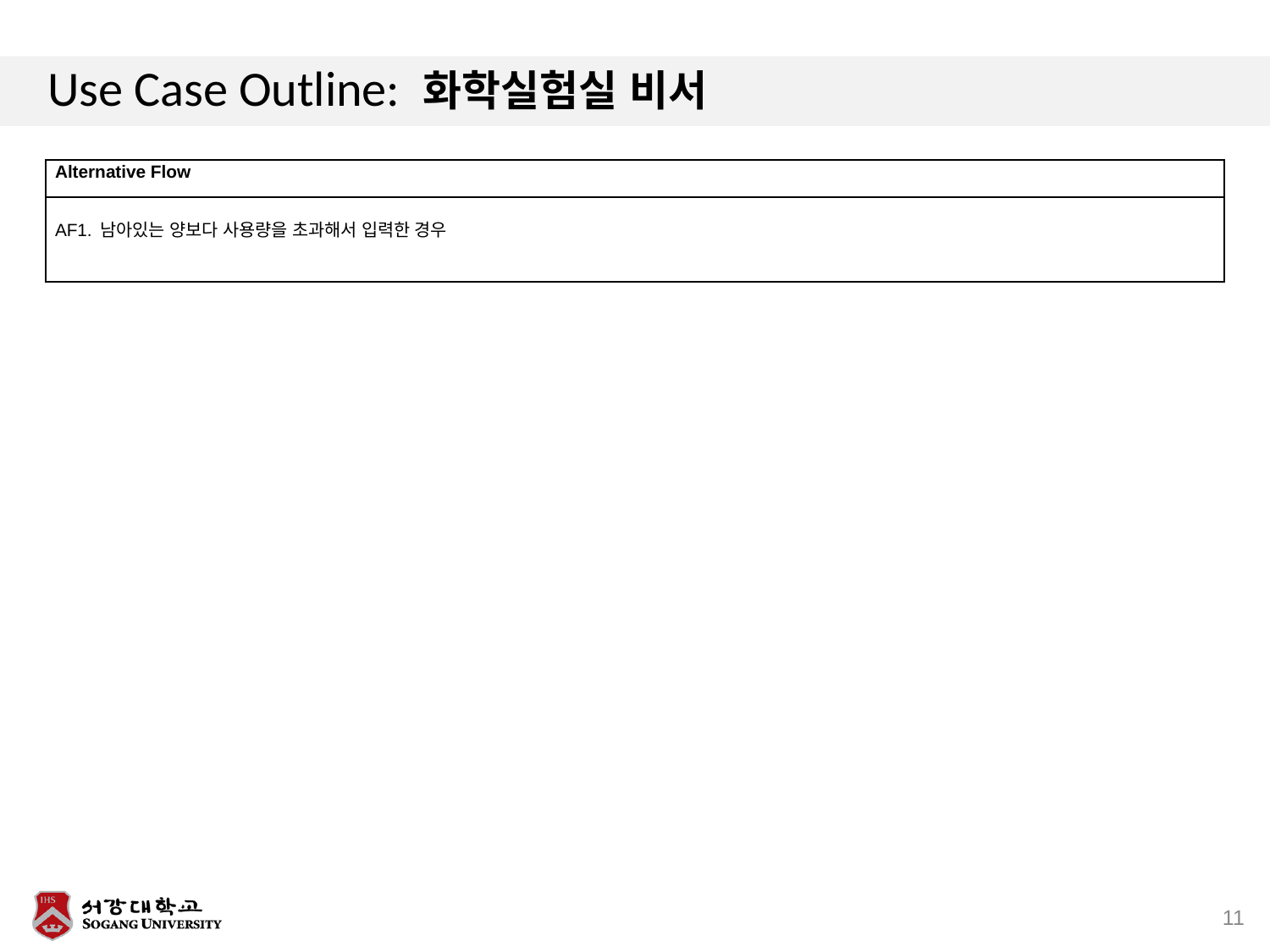

# Use Case Outline: 화학실험실 비서
| Alternative Flow |
| --- |
| AF1. 남아있는 양보다 사용량을 초과해서 입력한 경우 |
11